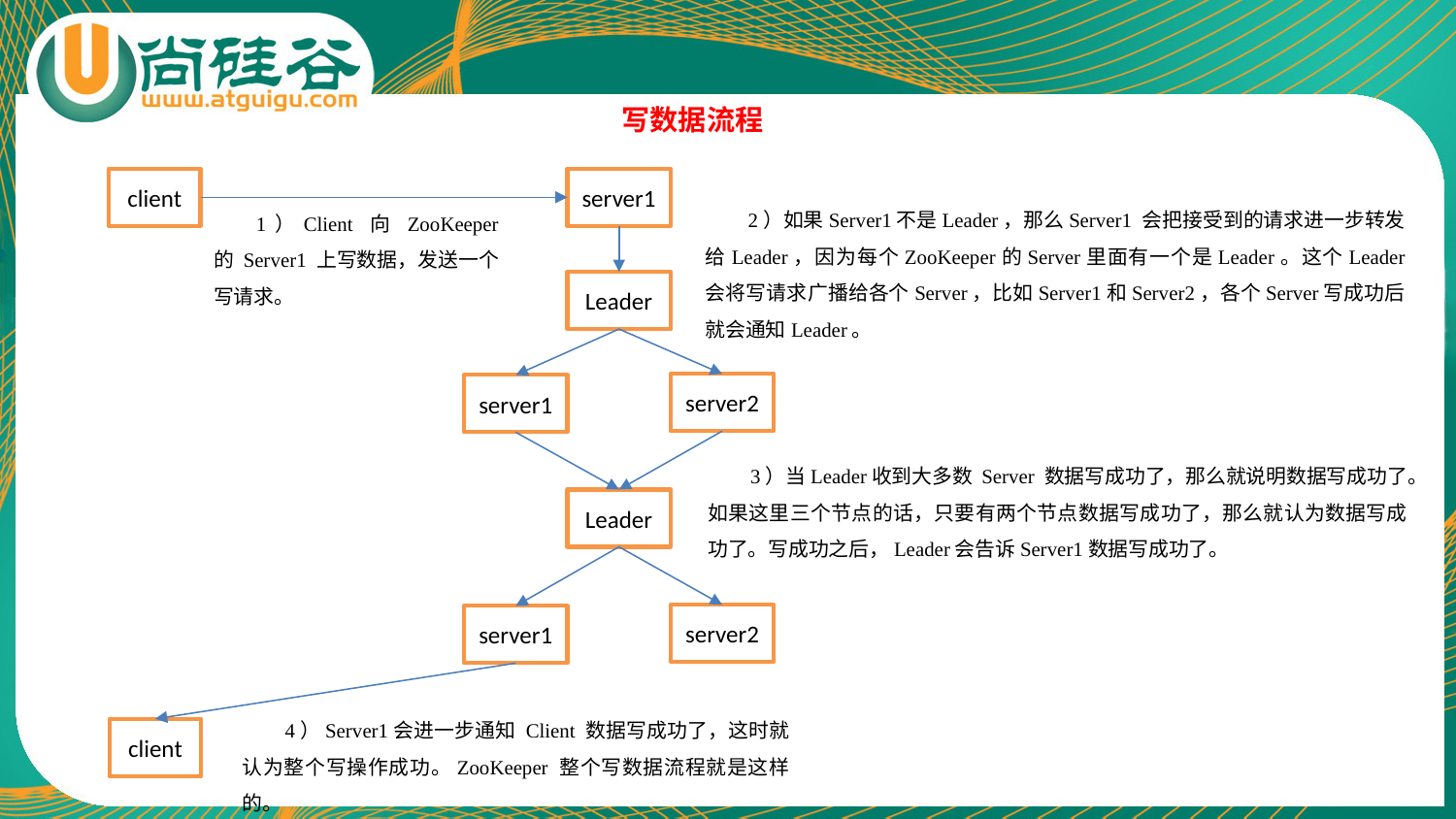

写数据流程
client
server1
2）如果Server1不是Leader，那么Server1 会把接受到的请求进一步转发给Leader，因为每个ZooKeeper的Server里面有一个是Leader。这个Leader 会将写请求广播给各个Server，比如Server1和Server2，各个Server写成功后就会通知Leader。
1）Client 向 ZooKeeper 的 Server1 上写数据，发送一个写请求。
Leader
server2
server1
3）当Leader收到大多数 Server 数据写成功了，那么就说明数据写成功了。如果这里三个节点的话，只要有两个节点数据写成功了，那么就认为数据写成功了。写成功之后，Leader会告诉Server1数据写成功了。
Leader
server2
server1
4）Server1会进一步通知 Client 数据写成功了，这时就认为整个写操作成功。ZooKeeper 整个写数据流程就是这样的。
client